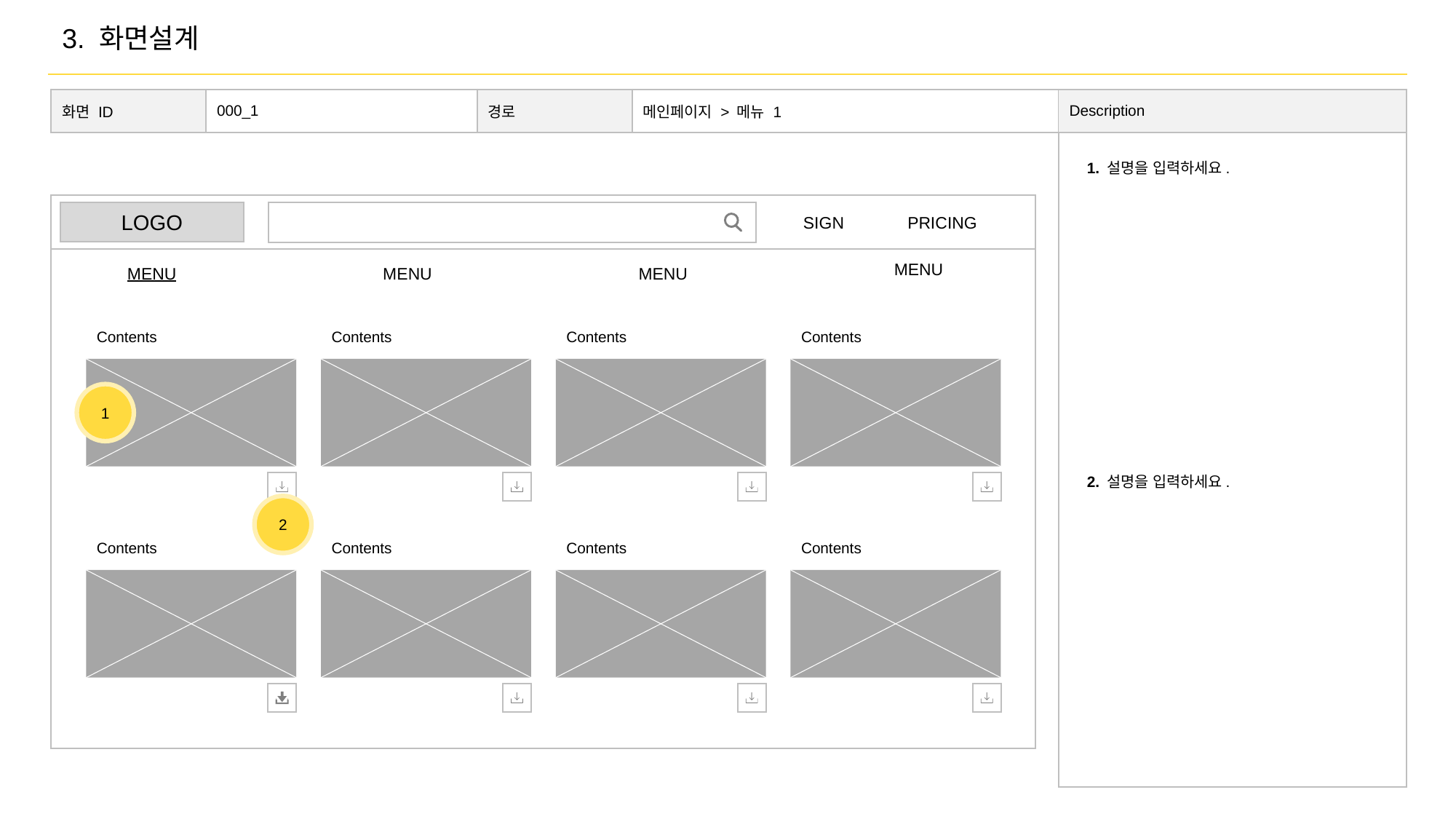

# 3. 화면설계
| 화면 ID | 000\_1 | 경로 | 메인페이지 > 메뉴 1 | Description |
| --- | --- | --- | --- | --- |

1. 설명을 입력하세요.

LOGO
SIGN
PRICING
MENU
MENU
MENU
MENU
Contents
Contents
Contents
Contents

1
2. 설명을 입력하세요.

2
Contents
Contents
Contents
Contents